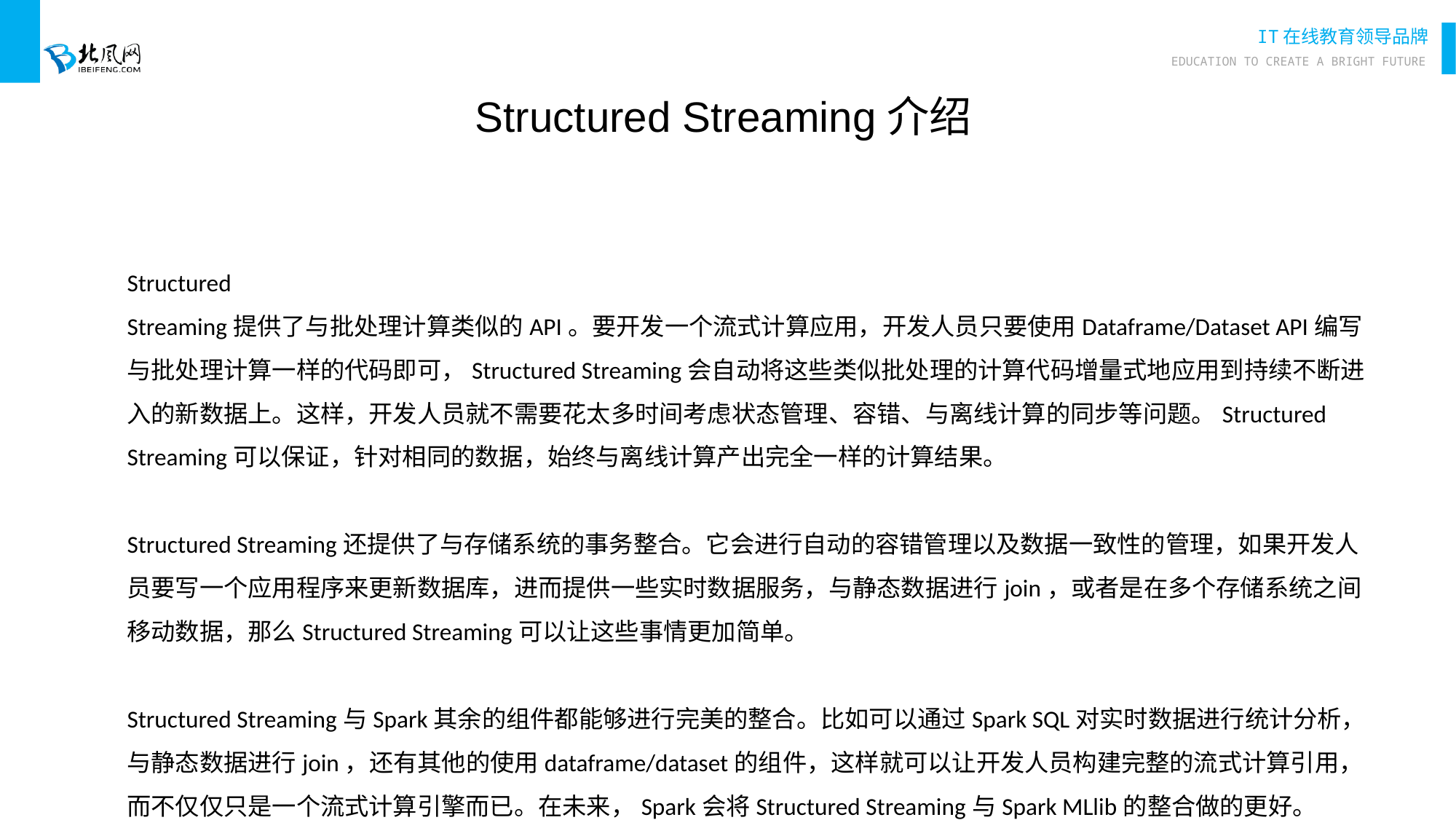

Structured Streaming介绍
Structured Streaming提供了与批处理计算类似的API。要开发一个流式计算应用，开发人员只要使用Dataframe/Dataset API编写与批处理计算一样的代码即可，Structured Streaming会自动将这些类似批处理的计算代码增量式地应用到持续不断进入的新数据上。这样，开发人员就不需要花太多时间考虑状态管理、容错、与离线计算的同步等问题。Structured Streaming可以保证，针对相同的数据，始终与离线计算产出完全一样的计算结果。

Structured Streaming还提供了与存储系统的事务整合。它会进行自动的容错管理以及数据一致性的管理，如果开发人员要写一个应用程序来更新数据库，进而提供一些实时数据服务，与静态数据进行join，或者是在多个存储系统之间移动数据，那么Structured Streaming可以让这些事情更加简单。

Structured Streaming与Spark其余的组件都能够进行完美的整合。比如可以通过Spark SQL对实时数据进行统计分析，与静态数据进行join，还有其他的使用dataframe/dataset的组件，这样就可以让开发人员构建完整的流式计算引用，而不仅仅只是一个流式计算引擎而已。在未来，Spark会将Structured Streaming与Spark MLlib的整合做的更好。